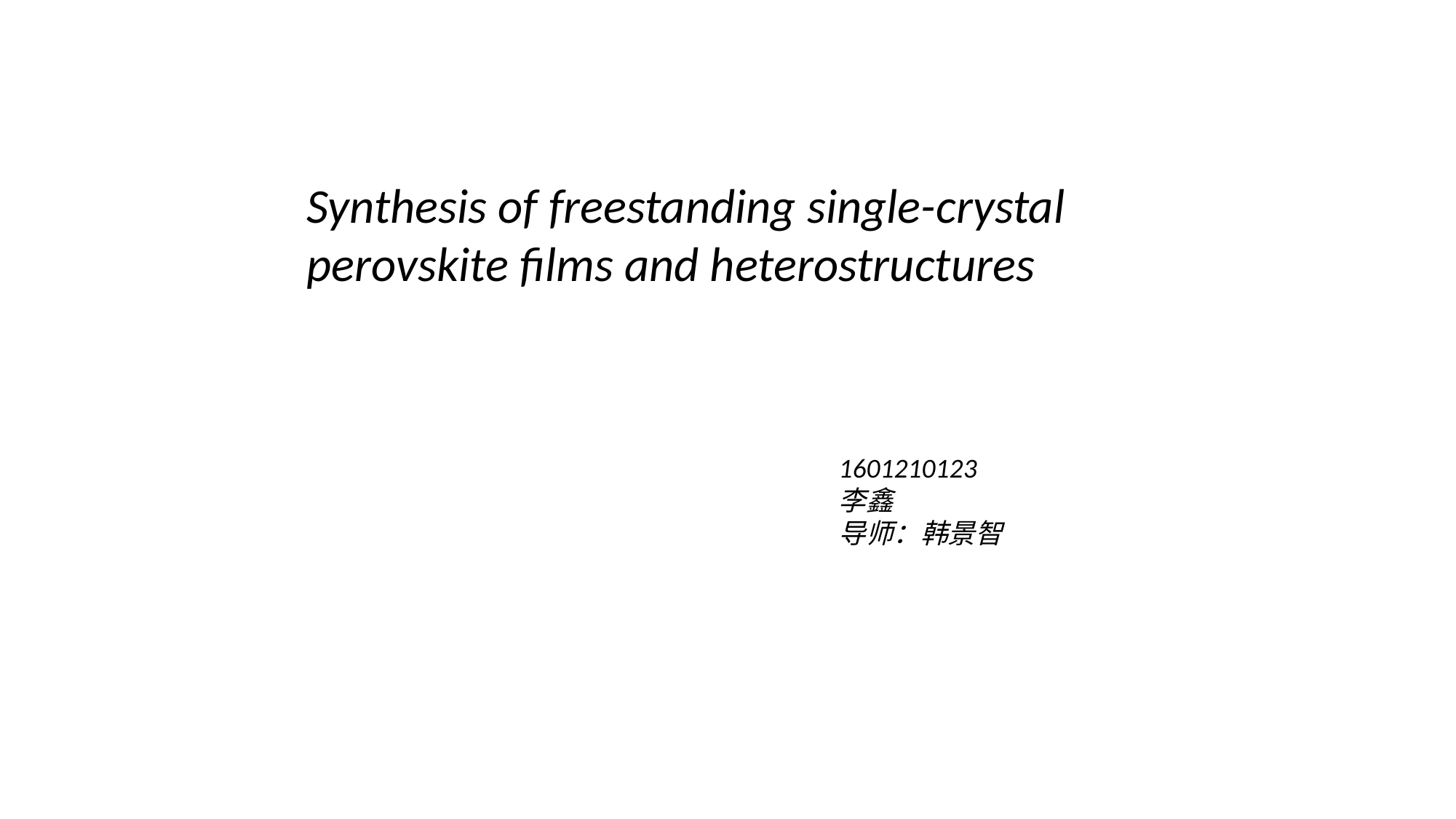

Synthesis of freestanding single-crystal perovskite films and heterostructures
1601210123
李鑫
导师：韩景智